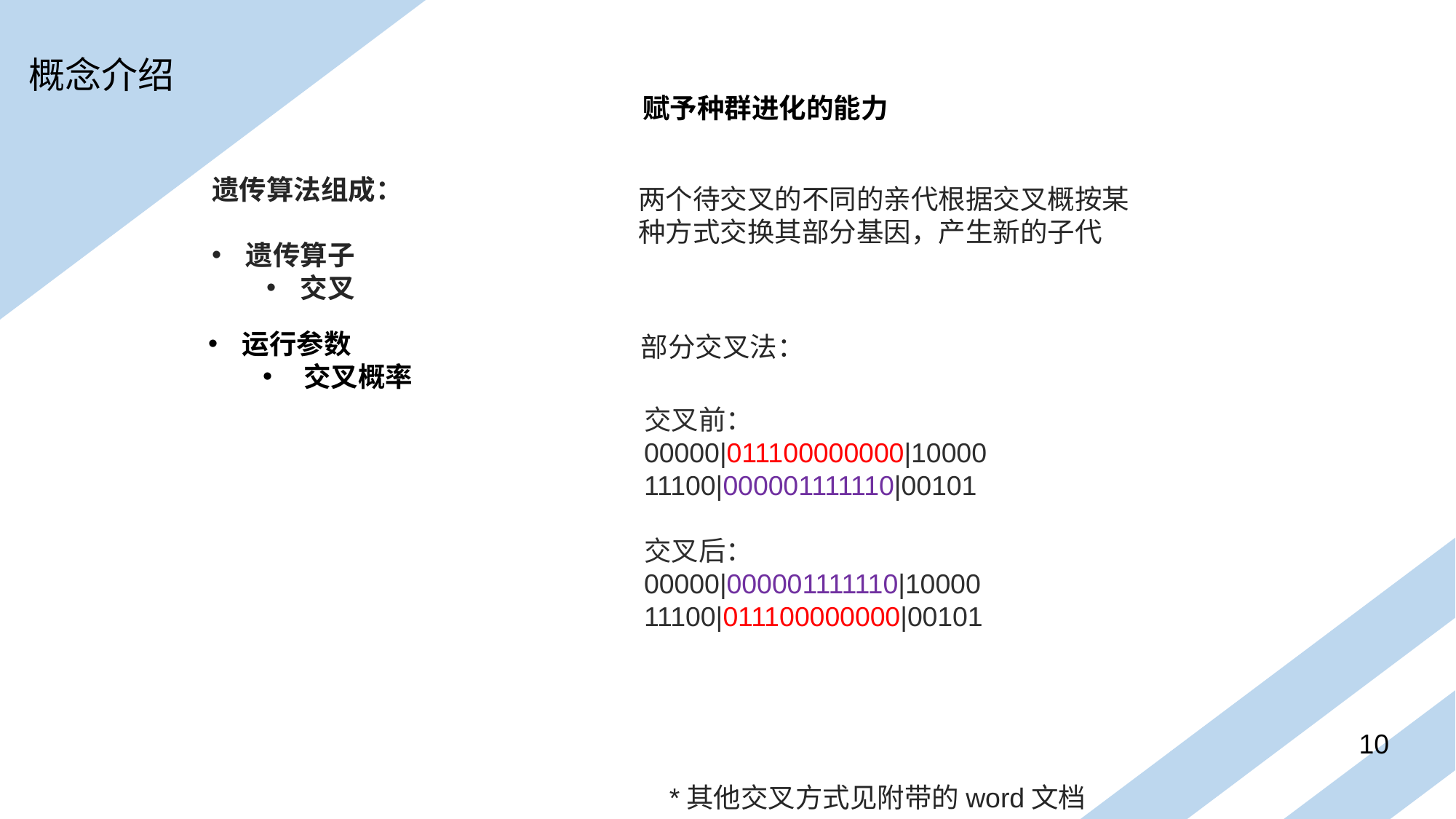

概念介绍
赋予种群进化的能力
遗传算法组成：

遗传算子
交叉

两个待交叉的不同的亲代根据交叉概按某种方式交换其部分基因，产生新的子代
运行参数
交叉概率
部分交叉法：
交叉前：
00000|011100000000|10000
11100|000001111110|00101

交叉后：
00000|000001111110|10000
11100|011100000000|00101

10

*其他交叉方式见附带的word文档